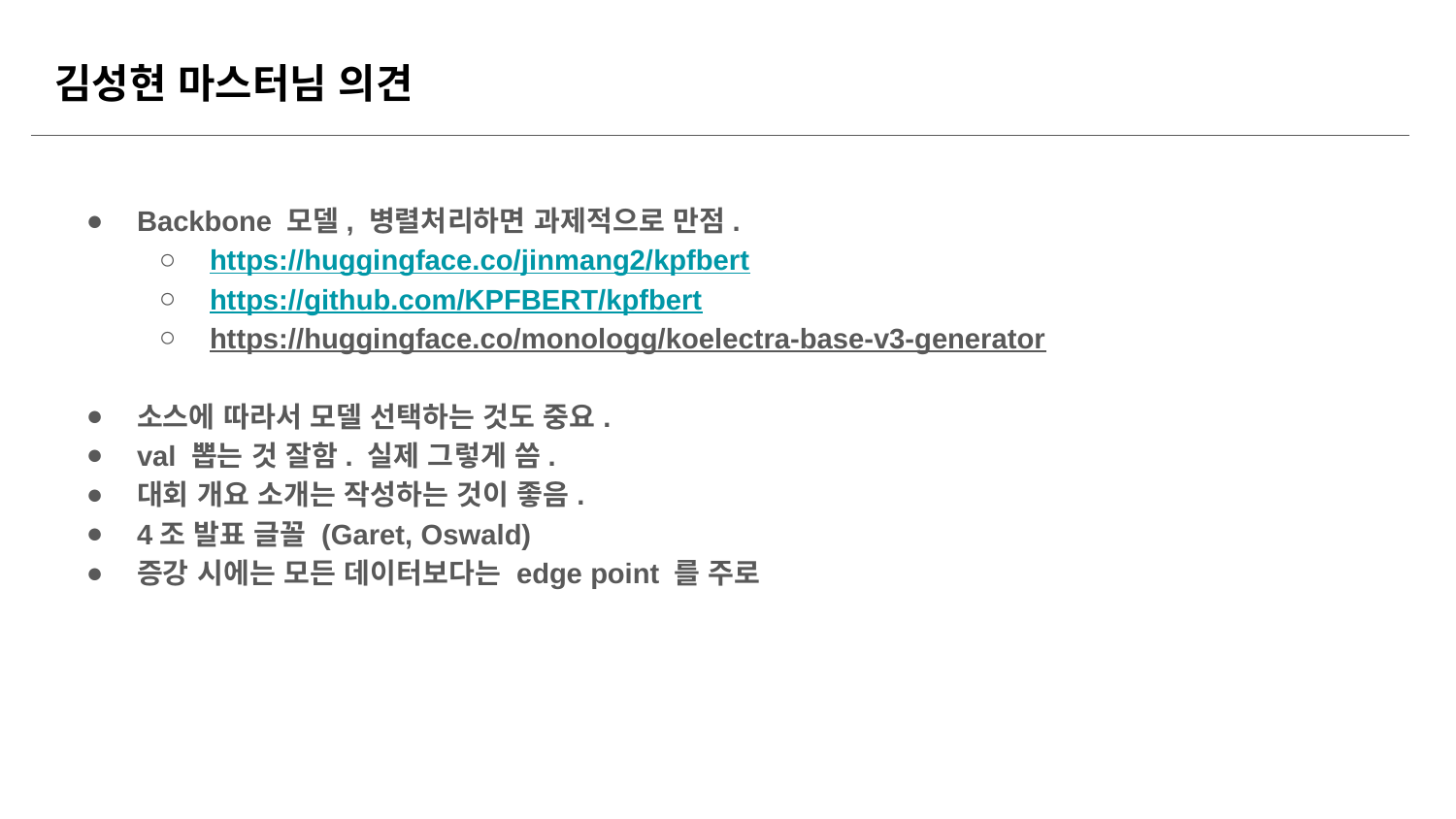

# 김성현 마스터님 의견
Backbone 모델, 병렬처리하면 과제적으로 만점.
https://huggingface.co/jinmang2/kpfbert
https://github.com/KPFBERT/kpfbert
https://huggingface.co/monologg/koelectra-base-v3-generator
소스에 따라서 모델 선택하는 것도 중요.
val 뽑는 것 잘함. 실제 그렇게 씀.
대회 개요 소개는 작성하는 것이 좋음.
4조 발표 글꼴 (Garet, Oswald)
증강 시에는 모든 데이터보다는 edge point 를 주로